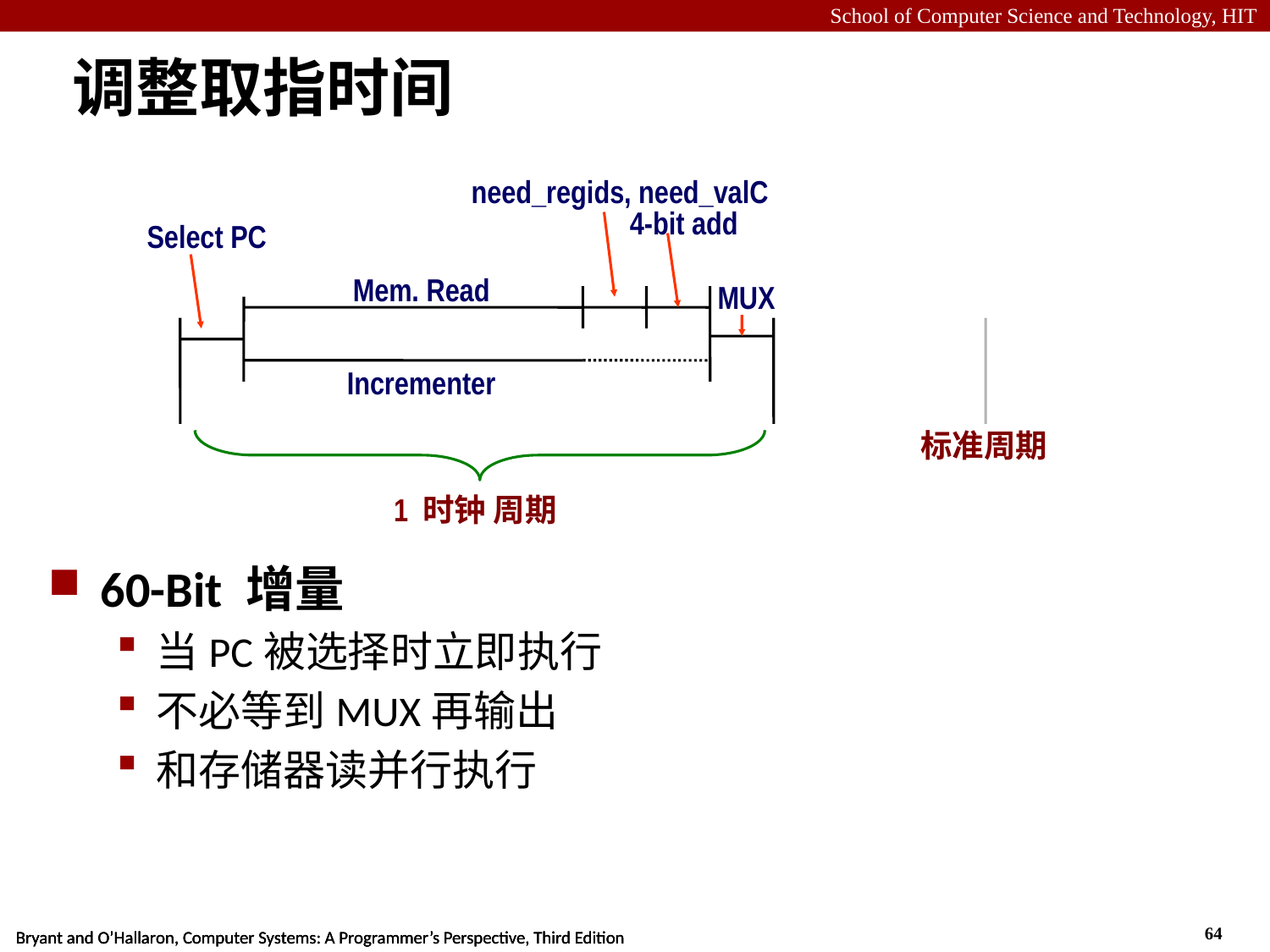

# 调整取指时间
need_regids, need_valC

4-bit add

Select PC

Mem. Read
MUX

Incrementer
标准周期
1 时钟 周期
60-Bit 增量
当PC被选择时立即执行
不必等到MUX再输出
和存储器读并行执行